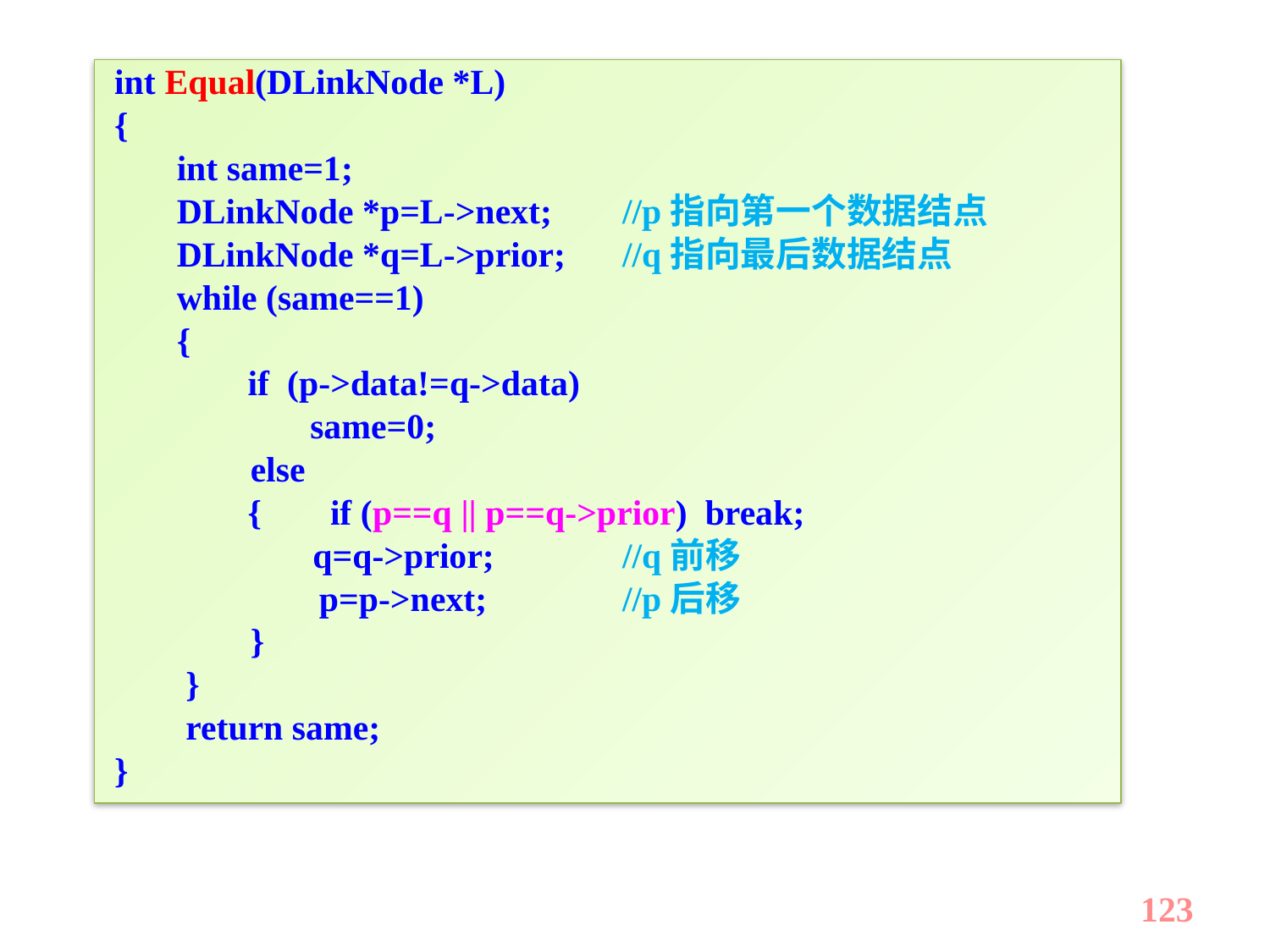

int Equal(DLinkNode *L)
{
       int same=1;
       DLinkNode *p=L->next;	//p指向第一个数据结点
       DLinkNode *q=L->prior;     	//q指向最后数据结点
       while (same==1)
       {
               if  (p->data!=q->data)
                      same=0;
	 else
               {　  if (p==q || p==q->prior)  break;
	        q=q->prior;		//q前移
                       p=p->next;		//p后移
	 }
        }
        return same;
}
123